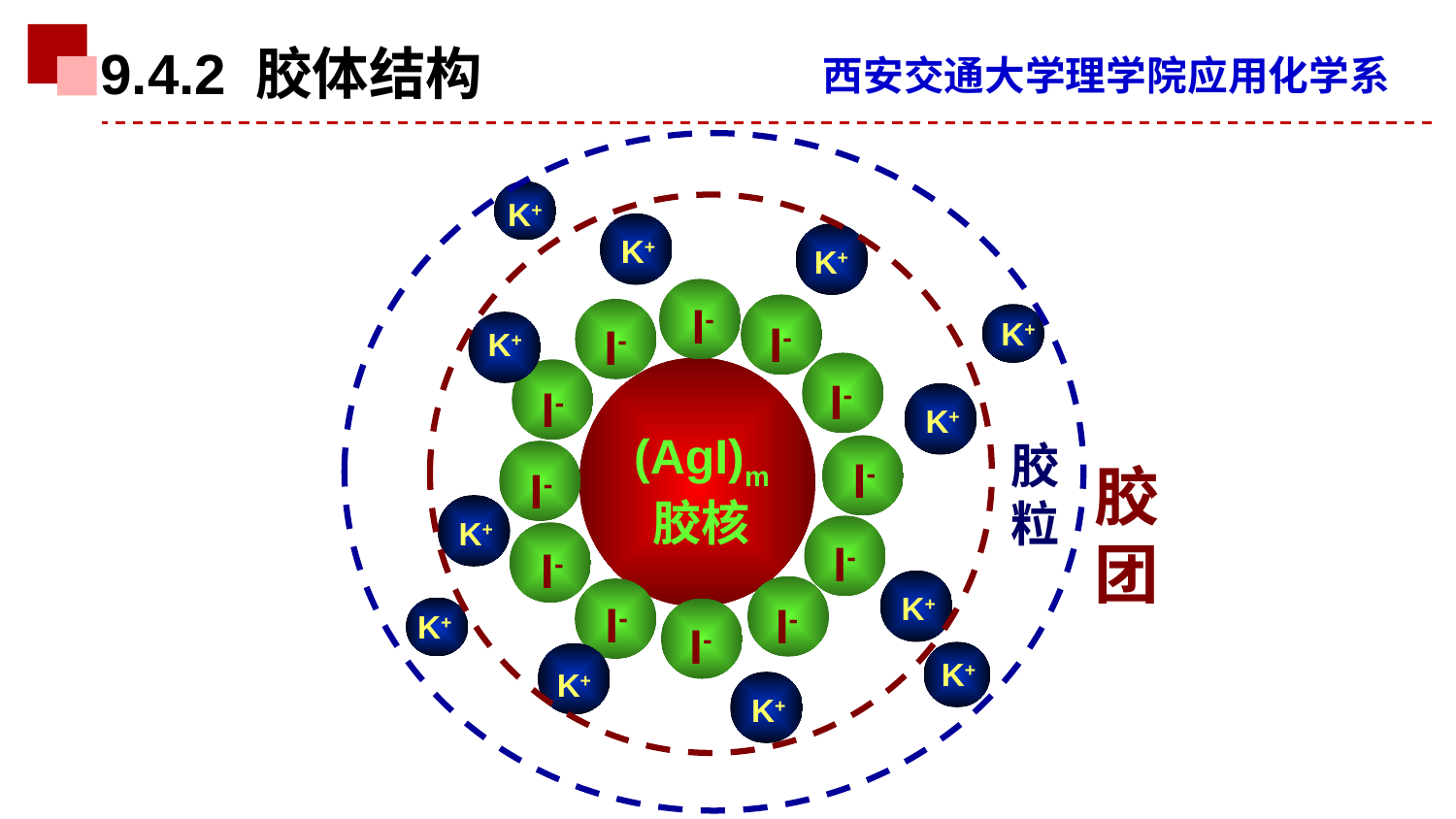

9.4.2 胶体结构

K+

K+
胶团

K+

K+

K+

K+

I-

I-

I-

K+

I-

I-

K+
胶粒

I-

I-

K+

I-

I-

K+

I-

I-

I-

K+

K+

(AgI)m
胶核